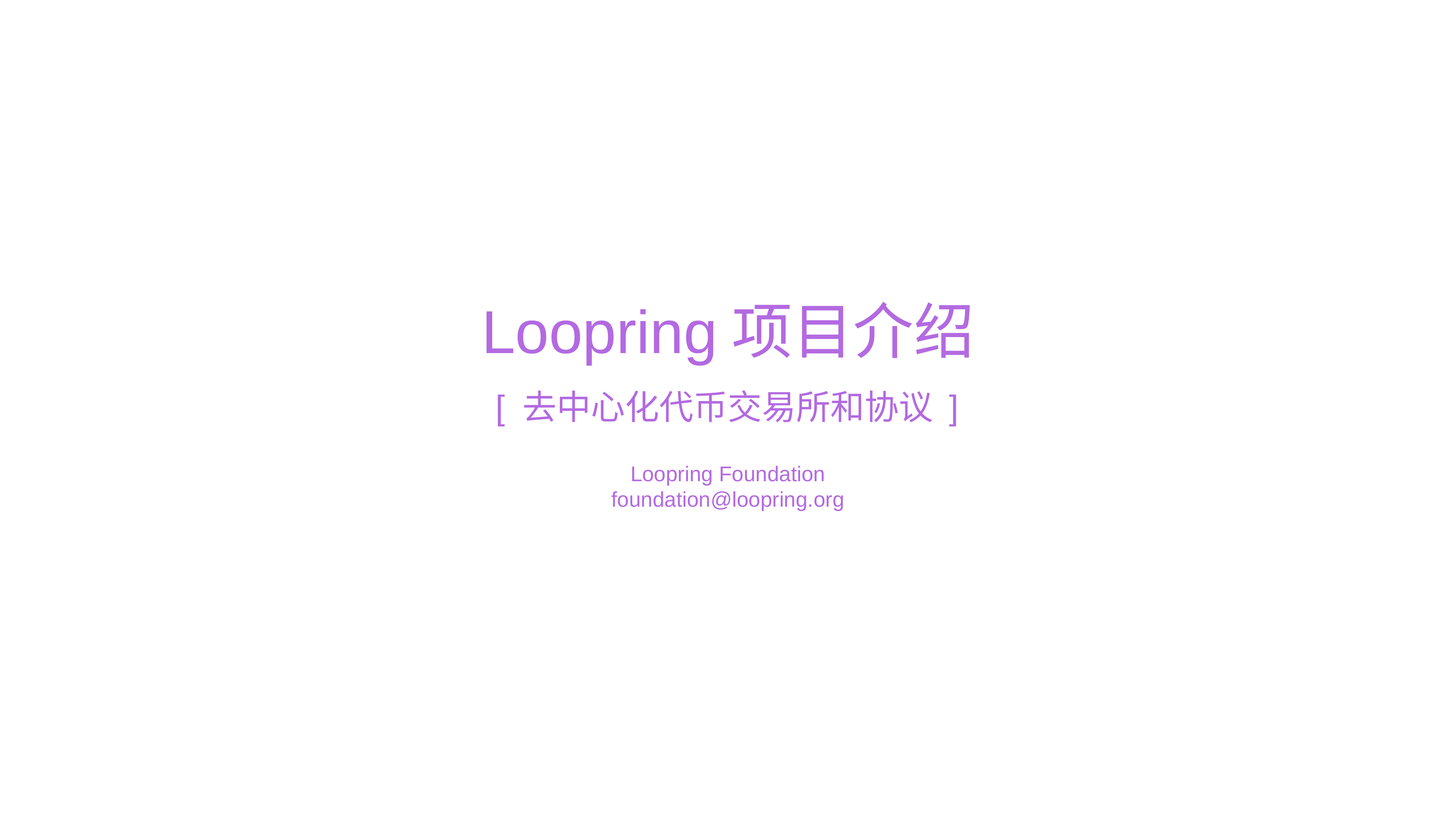

# Loopring项目介绍
[ 去中心化代币交易所和协议 ]
Loopring Foundation
foundation@loopring.org